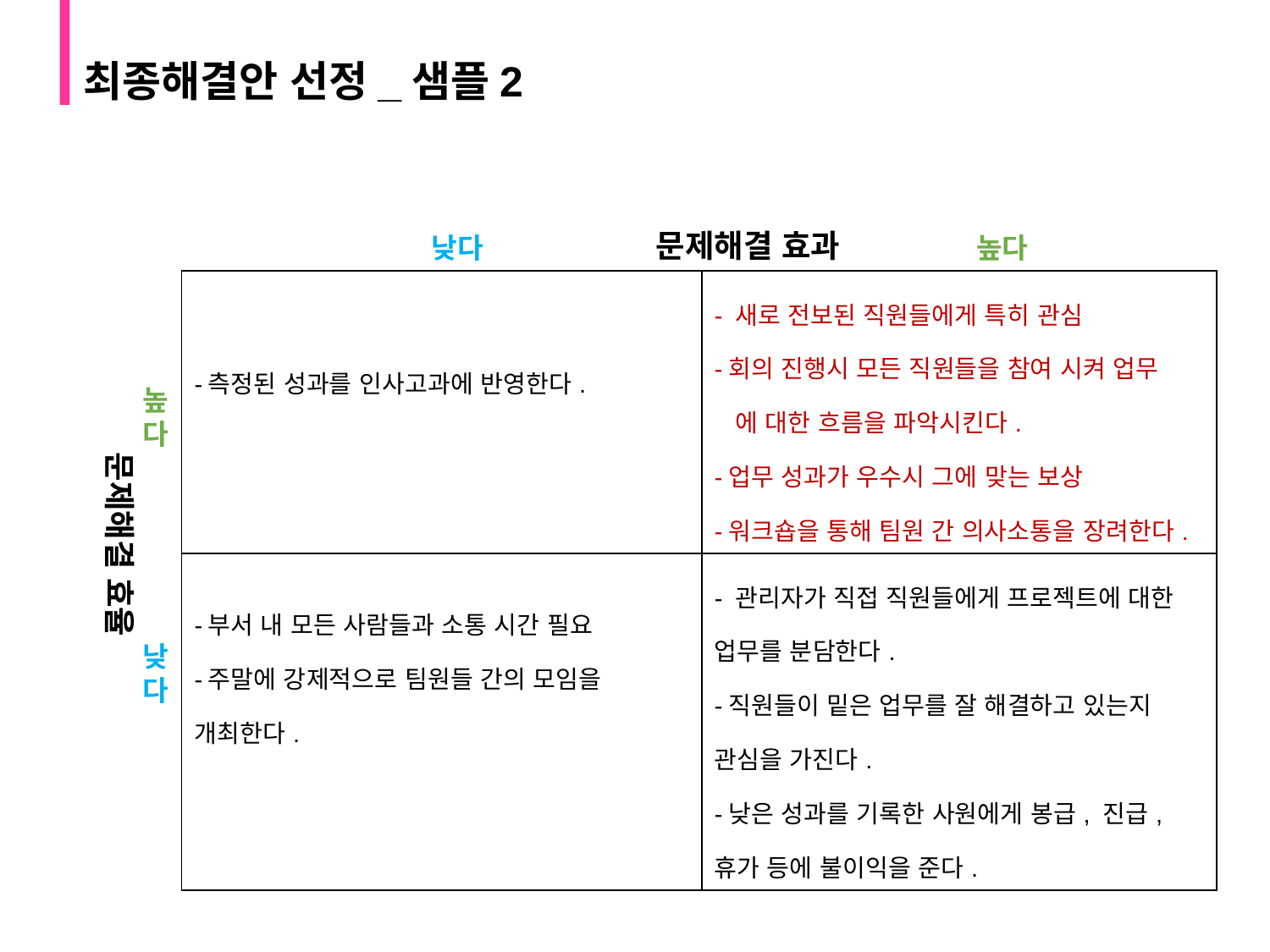

최종해결안 선정_샘플2
문제해결 효과
낮다
높다
| -측정된 성과를 인사고과에 반영한다. | - 새로 전보된 직원들에게 특히 관심 -회의 진행시 모든 직원들을 참여 시켜 업무 에 대한 흐름을 파악시킨다. -업무 성과가 우수시 그에 맞는 보상 -워크숍을 통해 팀원 간 의사소통을 장려한다. |
| --- | --- |
| -부서 내 모든 사람들과 소통 시간 필요 -주말에 강제적으로 팀원들 간의 모임을 개최한다. | - 관리자가 직접 직원들에게 프로젝트에 대한 업무를 분담한다. -직원들이 밑은 업무를 잘 해결하고 있는지 관심을 가진다. -낮은 성과를 기록한 사원에게 봉급, 진급, 휴가 등에 불이익을 준다. |
높다
문제해결 효율
낮다